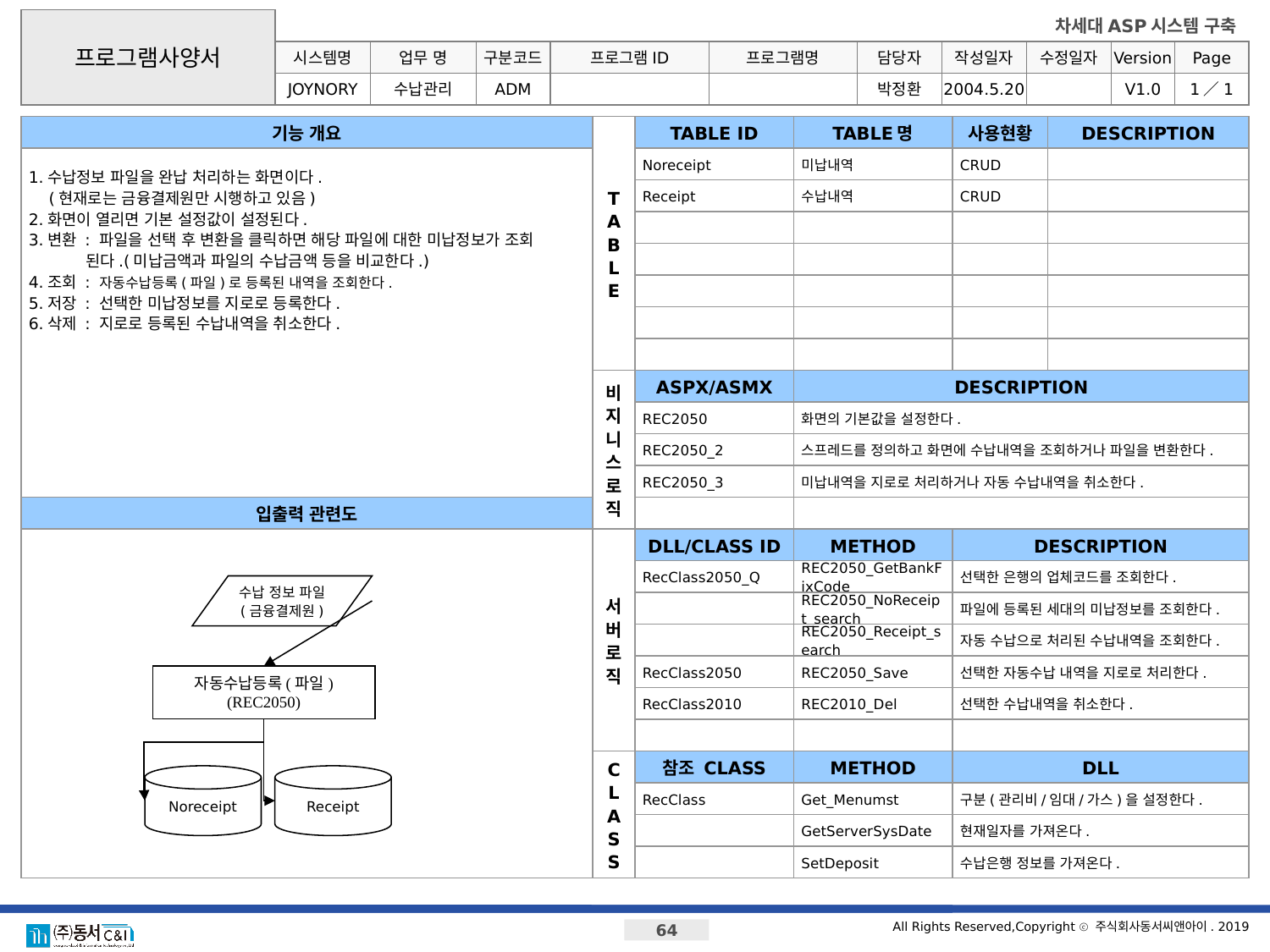

프로그램사양서
기능 개요
T
A
B
L
E
TABLE ID
TABLE명
사용현황
DESCRIPTION
1.수납정보 파일을 완납 처리하는 화면이다.
    (현재로는 금융결제원만 시행하고 있음)
2.화면이 열리면 기본 설정값이 설정된다.
3.변환 : 파일을 선택 후 변환을 클릭하면 해당 파일에 대한 미납정보가 조회
            된다.(미납금액과 파일의 수납금액 등을 비교한다.)
4.조회 : 자동수납등록(파일)로 등록된 내역을 조회한다.
5.저장 : 선택한 미납정보를 지로로 등록한다.
6.삭제 : 지로로 등록된 수납내역을 취소한다.

Noreceipt
미납내역
CRUD

Receipt
수납내역
CRUD

비지니스로직
ASPX/ASMX
DESCRIPTION
REC2050
화면의 기본값을 설정한다.
REC2050_2
스프레드를 정의하고 화면에 수납내역을 조회하거나 파일을 변환한다.
REC2050_3
미납내역을 지로로 처리하거나 자동 수납내역을 취소한다.
입출력 관련도

서버로직
DLL/CLASS ID
METHOD
DESCRIPTION
RecClass2050_Q
REC2050_GetBankFixCode
선택한 은행의 업체코드를 조회한다.
수납 정보 파일
(금융결제원)

REC2050_NoReceipt_search
파일에 등록된 세대의 미납정보를 조회한다.

REC2050_Receipt_search
자동 수납으로 처리된 수납내역을 조회한다.
RecClass2050
REC2050_Save
선택한 자동수납 내역을 지로로 처리한다.
자동수납등록(파일)
(REC2050)
RecClass2010
REC2010_Del
선택한 수납내역을 취소한다.

C
L
A
S
S
참조 CLASS
METHOD
DLL
Noreceipt
Receipt
RecClass
Get_Menumst
구분(관리비/임대/가스)을 설정한다.

GetServerSysDate
현재일자를 가져온다.

SetDeposit
수납은행 정보를 가져온다.